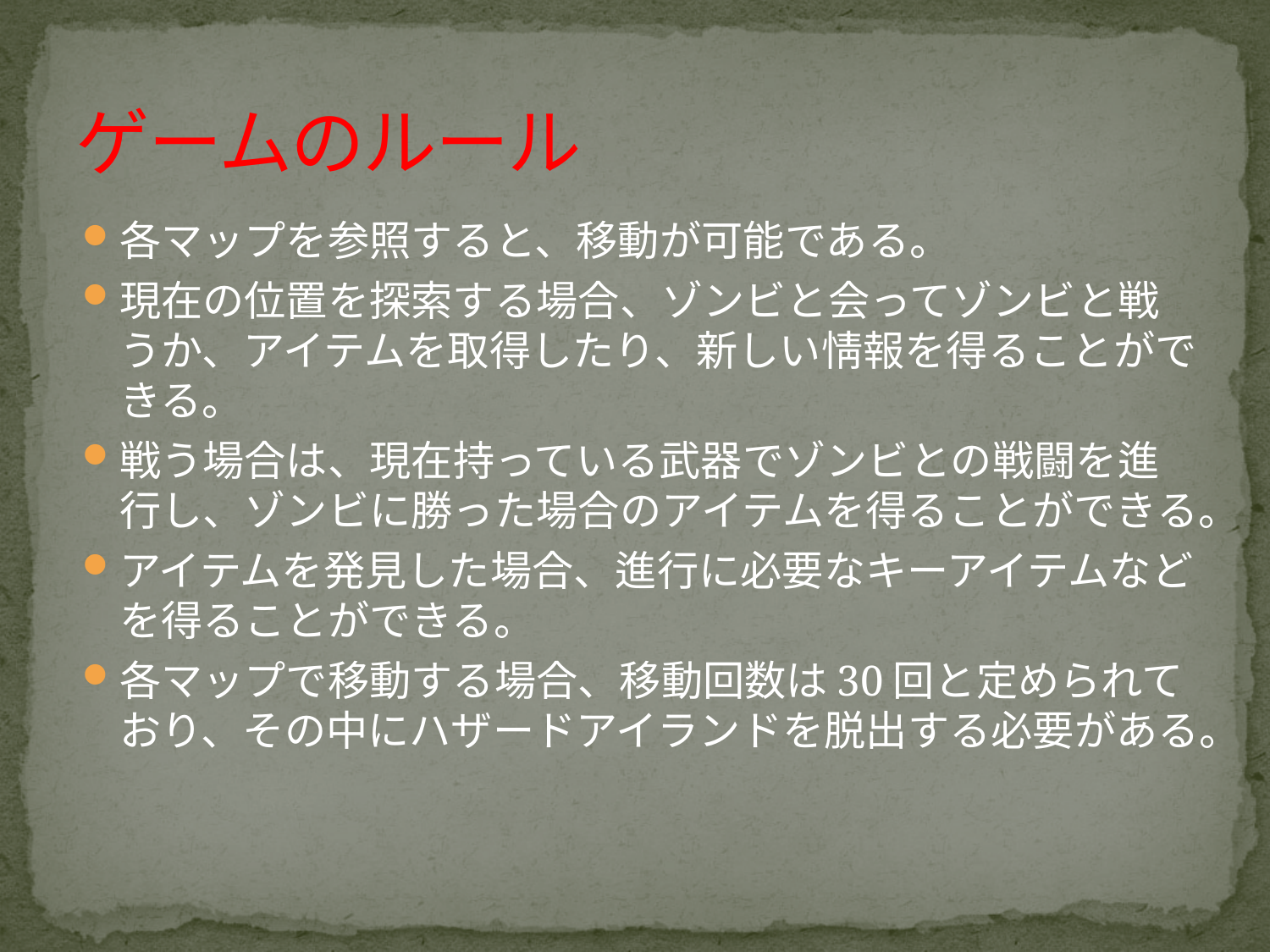

# ゲームのルール
各マップを参照すると、移動が可能である。
現在の位置を探索する場合、ゾンビと会ってゾンビと戦うか、アイテムを取得したり、新しい情報を得ることができる。
戦う場合は、現在持っている武器でゾンビとの戦闘を進行し、ゾンビに勝った場合のアイテムを得ることができる。
アイテムを発見した場合、進行に必要なキーアイテムなどを得ることができる。
各マップで移動する場合、移動回数は30回と定められており、その中にハザードアイランドを脱出する必要がある。